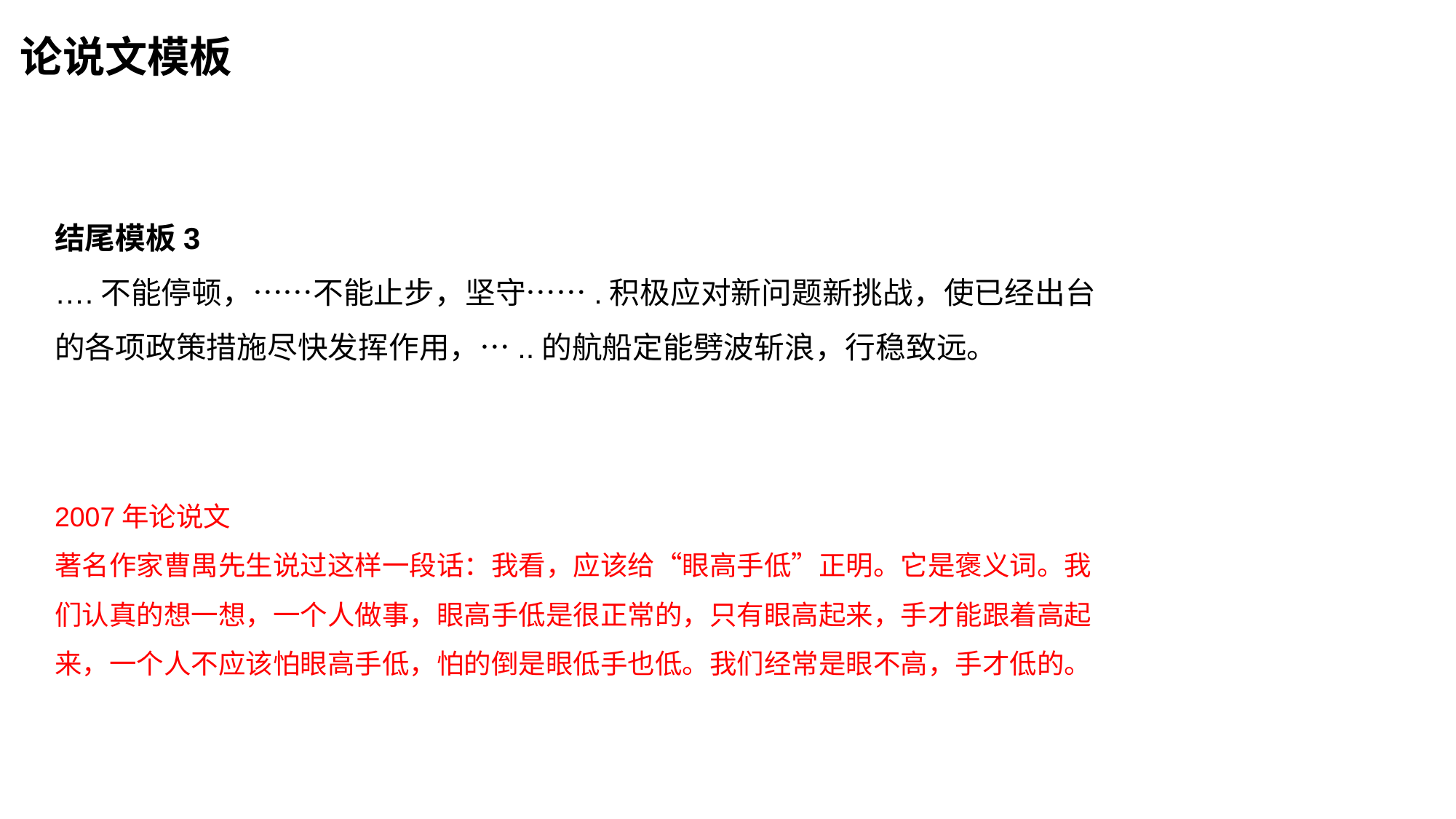

论说文模板
结尾模板3
….不能停顿，……不能止步，坚守…….积极应对新问题新挑战，使已经出台的各项政策措施尽快发挥作用，…..的航船定能劈波斩浪，行稳致远。
2007年论说文
著名作家曹禺先生说过这样一段话：我看，应该给“眼高手低”正明。它是褒义词。我们认真的想一想，一个人做事，眼高手低是很正常的，只有眼高起来，手才能跟着高起来，一个人不应该怕眼高手低，怕的倒是眼低手也低。我们经常是眼不高，手才低的。